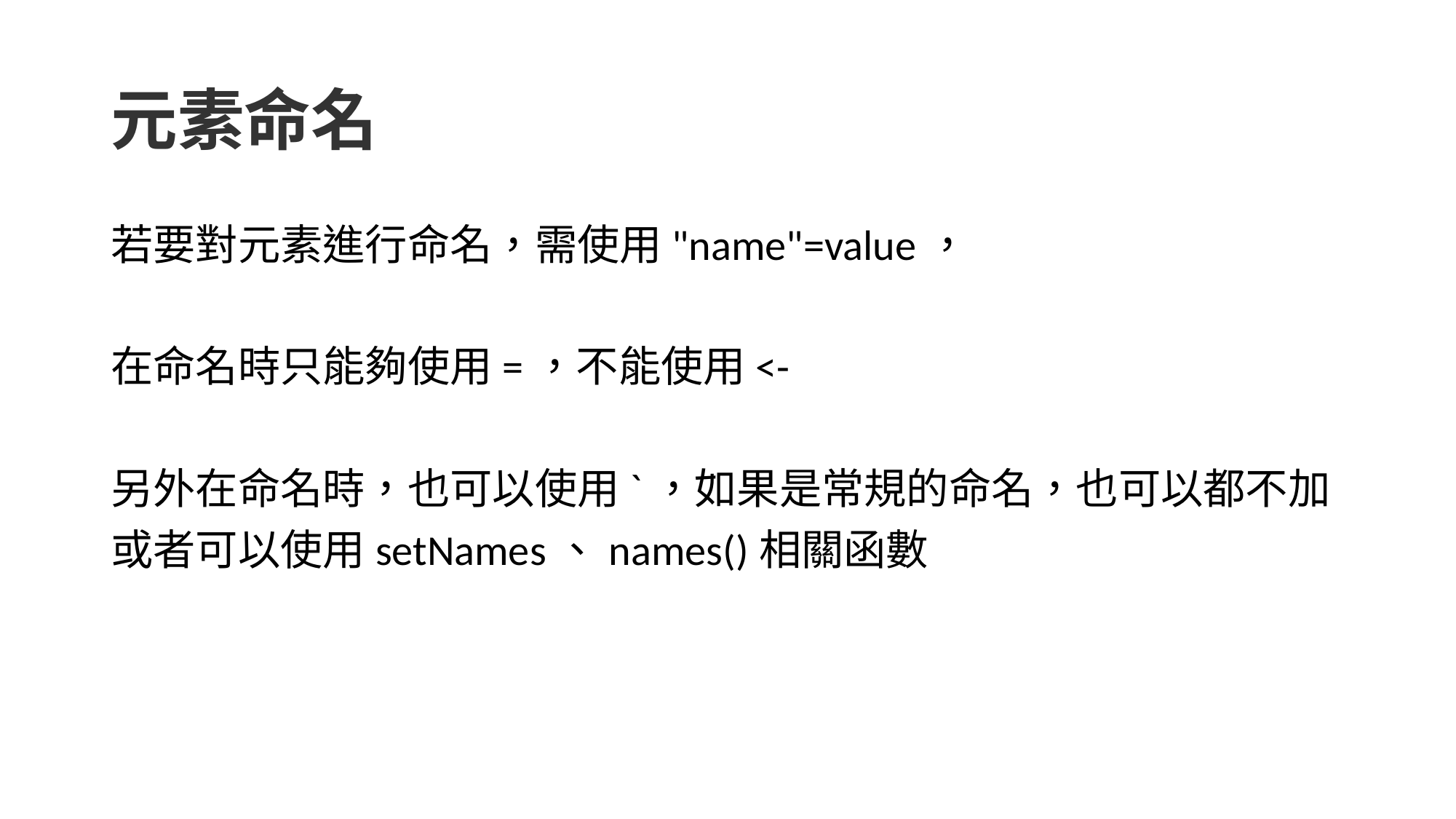

# 元素命名
若要對元素進行命名，需使用"name"=value，

在命名時只能夠使用=，不能使用<-

另外在命名時，也可以使用`，如果是常規的命名，也可以都不加
或者可以使用setNames、names()相關函數